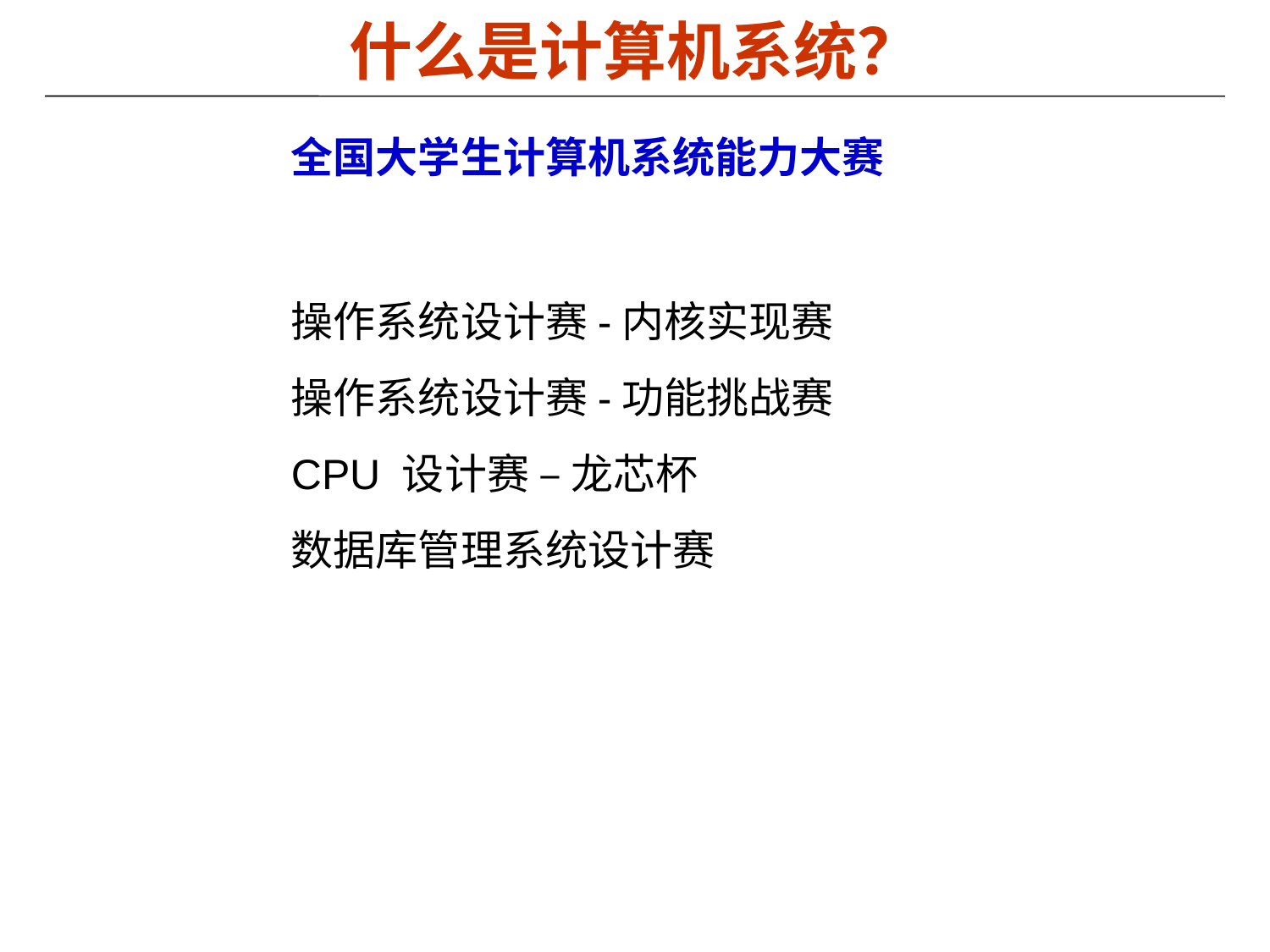

什么是计算机系统？
全国大学生计算机系统能力大赛
操作系统设计赛-内核实现赛
操作系统设计赛-功能挑战赛
CPU 设计赛 – 龙芯杯
数据库管理系统设计赛